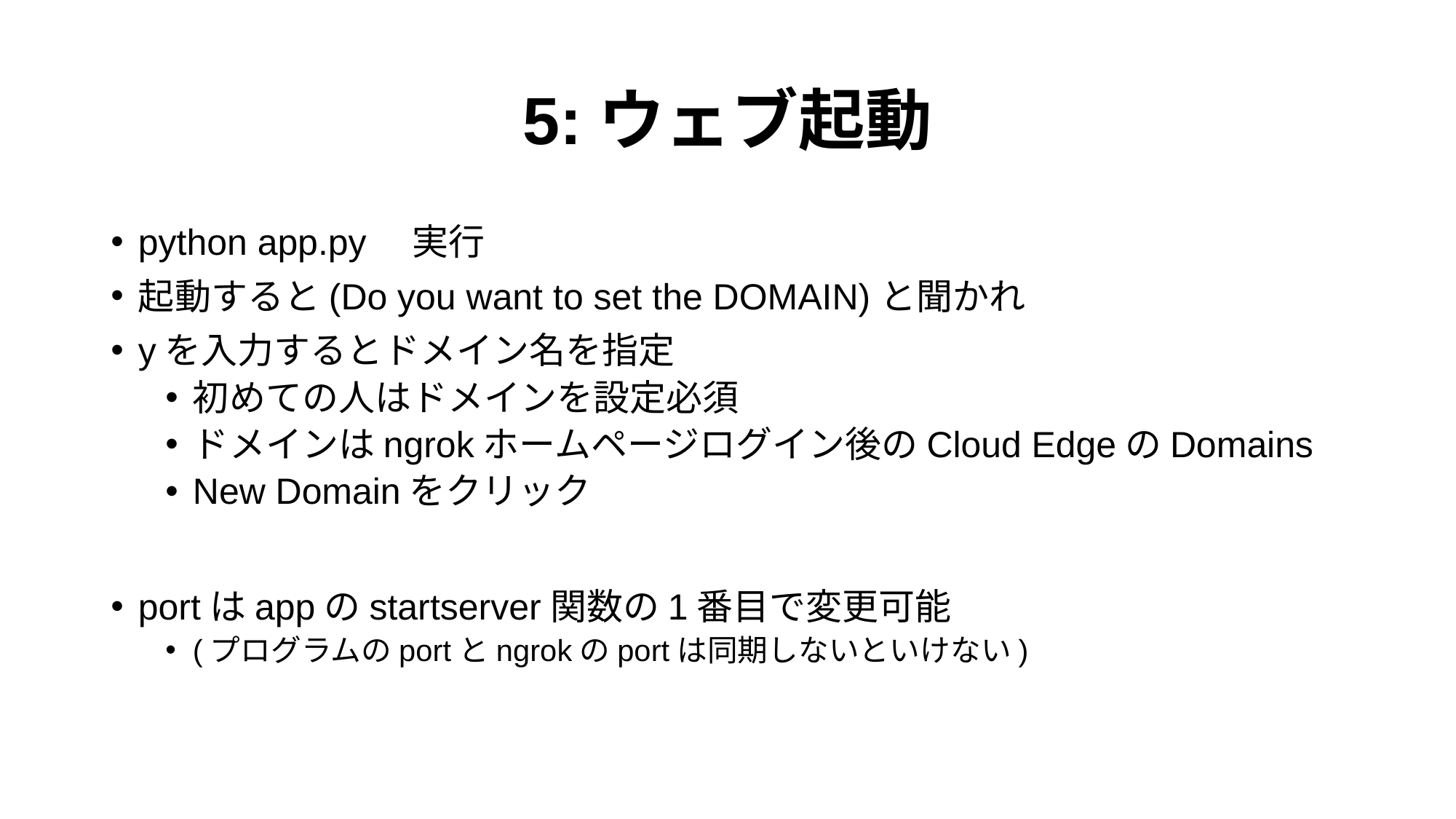

# 5:ウェブ起動
python app.py　実行
起動すると(Do you want to set the DOMAIN)と聞かれ
yを入力するとドメイン名を指定
初めての人はドメインを設定必須
ドメインはngrokホームページログイン後のCloud EdgeのDomains
New Domainをクリック

portはappのstartserver関数の1番目で変更可能
(プログラムのportとngrokのportは同期しないといけない)